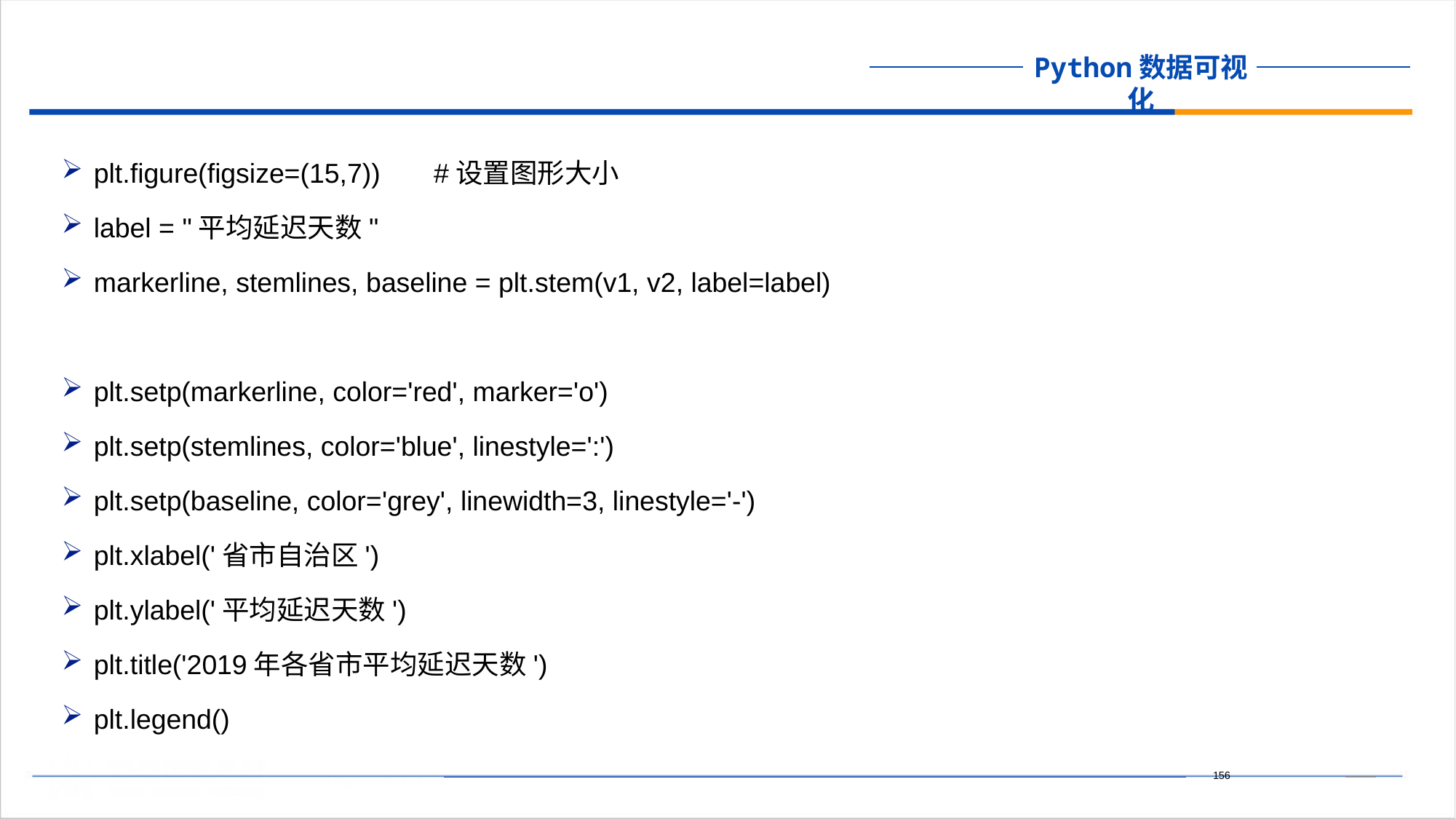

plt.figure(figsize=(15,7))       #设置图形大小
label = "平均延迟天数"
markerline, stemlines, baseline = plt.stem(v1, v2, label=label)

plt.setp(markerline, color='red', marker='o')
plt.setp(stemlines, color='blue', linestyle=':')
plt.setp(baseline, color='grey', linewidth=3, linestyle='-')
plt.xlabel('省市自治区')
plt.ylabel('平均延迟天数')
plt.title('2019年各省市平均延迟天数')
plt.legend()